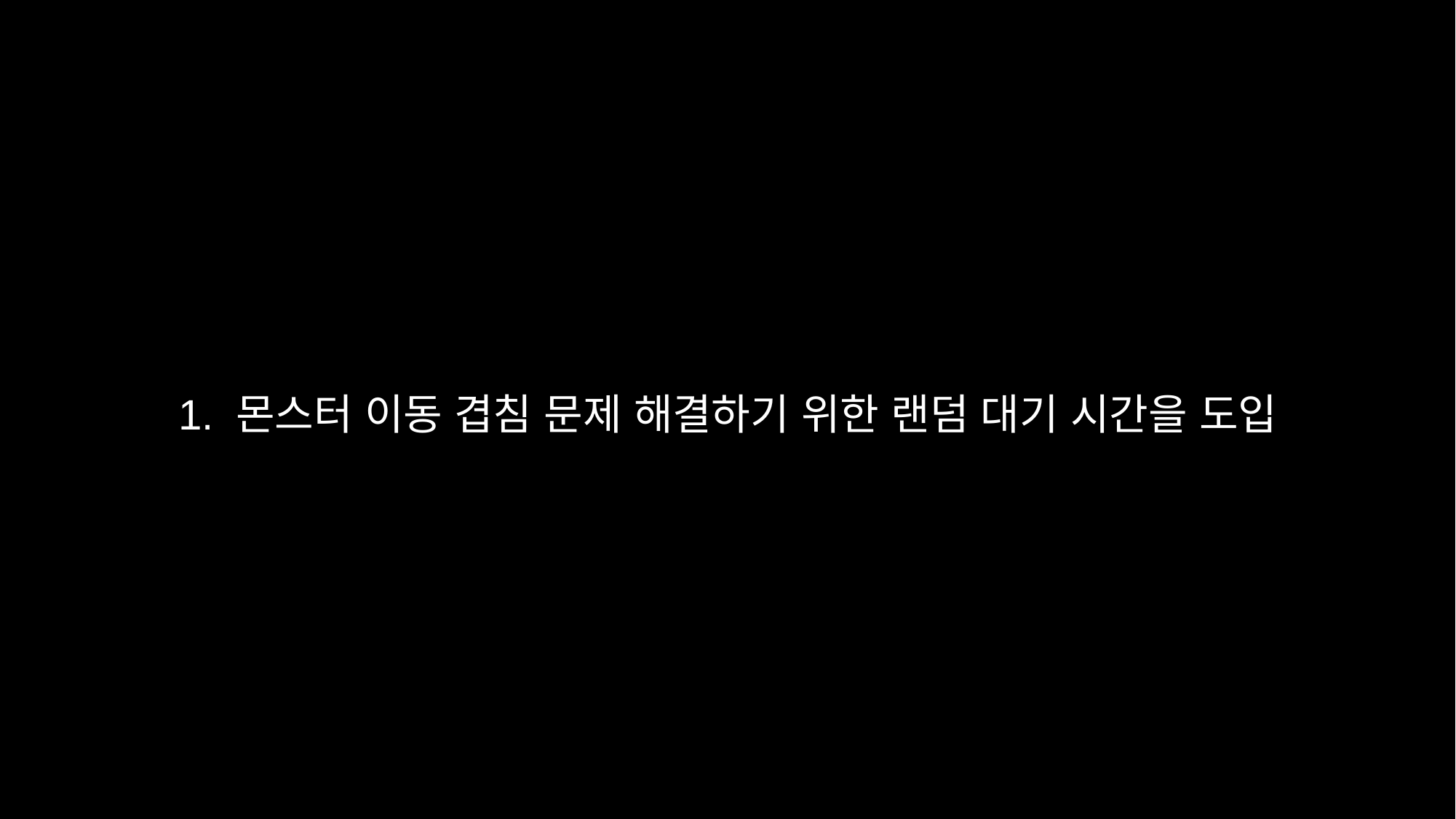

1. 몬스터 이동 겹침 문제 해결하기 위한 랜덤 대기 시간을 도입